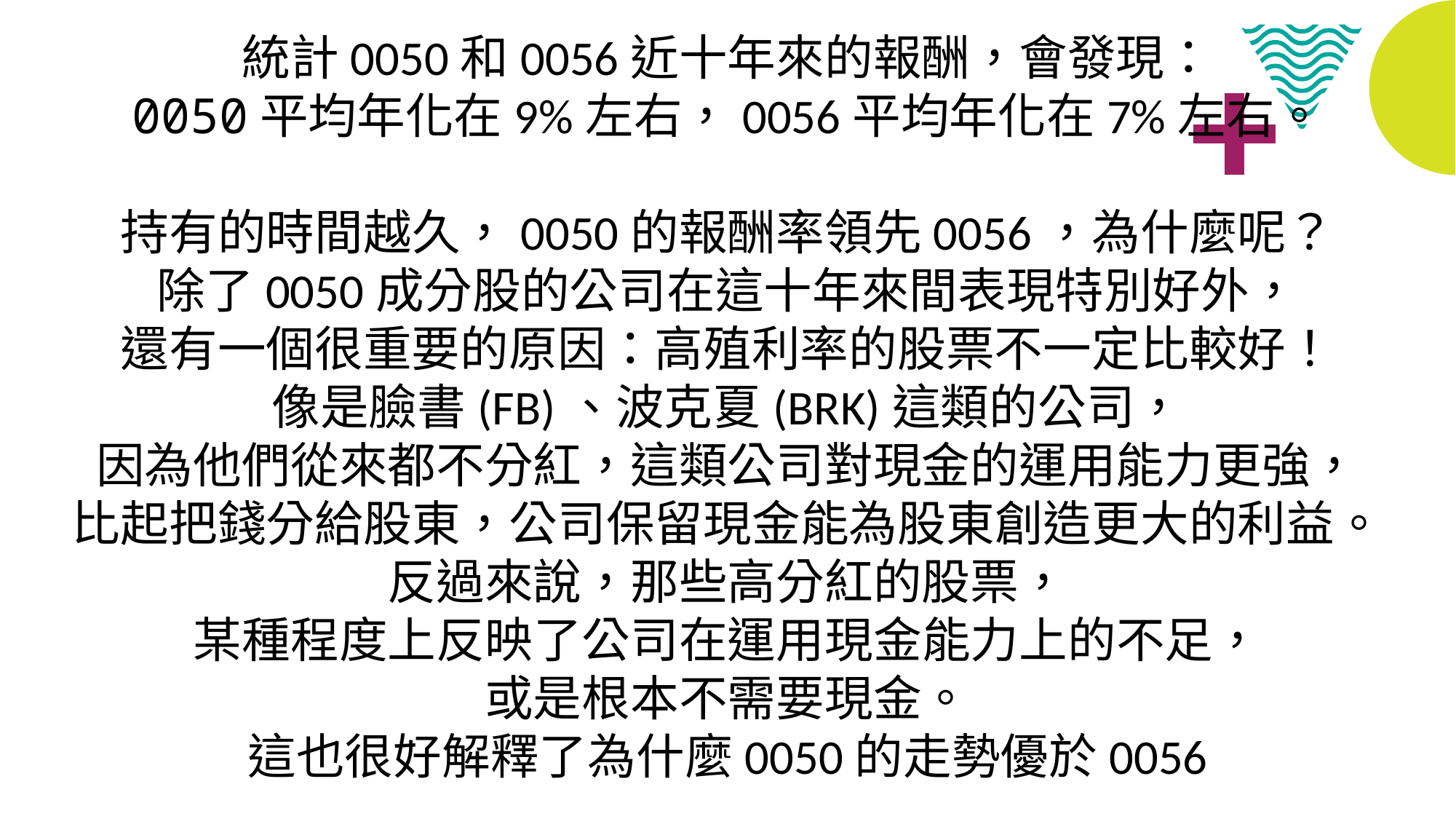

統計0050和0056近十年來的報酬，會發現：
0050平均年化在9%左右，0056平均年化在7%左右。

持有的時間越久，0050的報酬率領先0056，為什麼呢？
除了0050成分股的公司在這十年來間表現特別好外，
還有一個很重要的原因：高殖利率的股票不一定比較好！
像是臉書(FB)、波克夏(BRK)這類的公司，
因為他們從來都不分紅，這類公司對現金的運用能力更強，
比起把錢分給股東，公司保留現金能為股東創造更大的利益。
反過來說，那些高分紅的股票，
某種程度上反映了公司在運用現金能力上的不足，
或是根本不需要現金。
這也很好解釋了為什麼0050的走勢優於0056